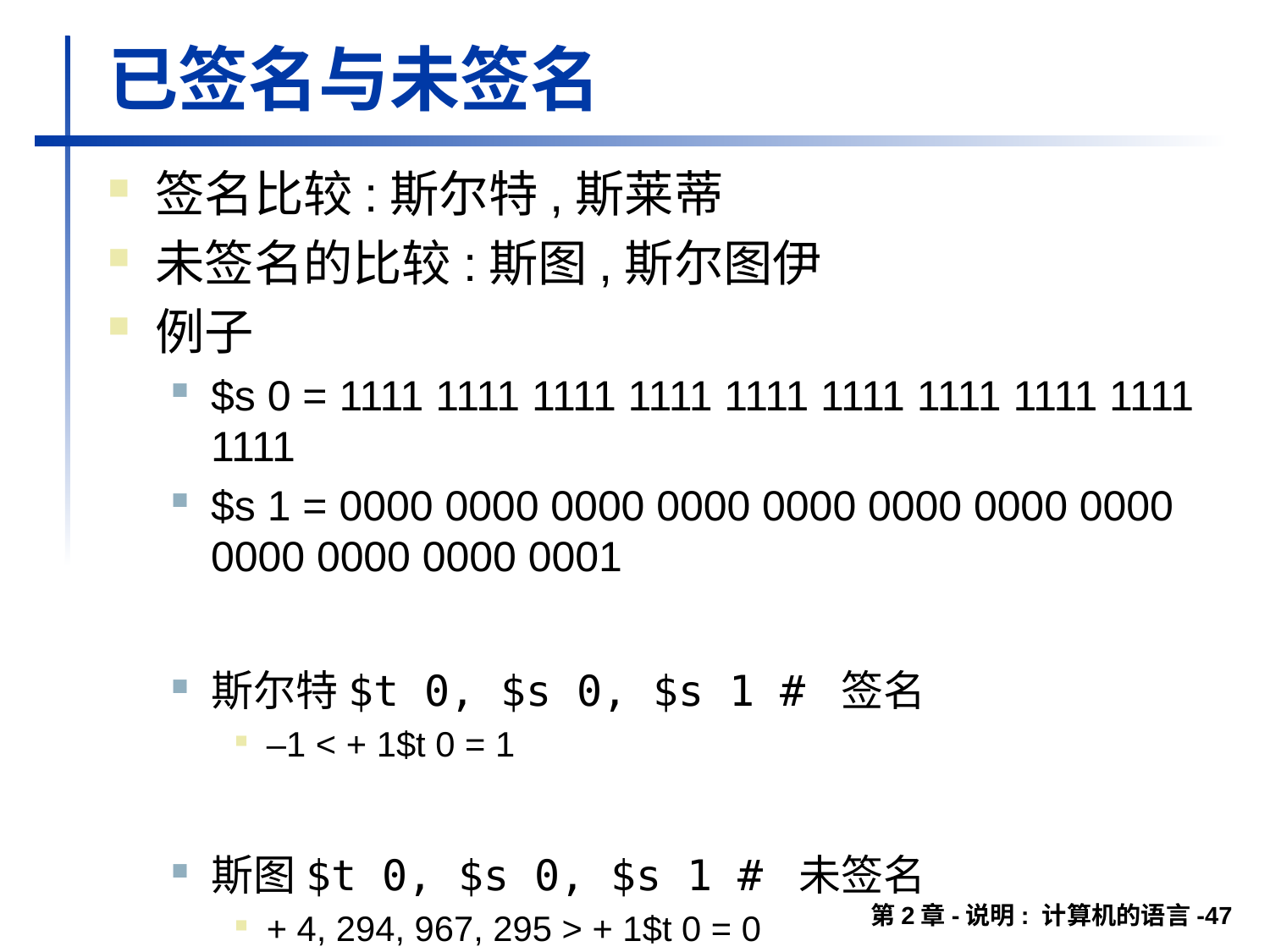

# 已签名与未签名
签名比较:斯尔特,斯莱蒂
未签名的比较:斯图,斯尔图伊
例子
$s 0 = 1111 1111 1111 1111 1111 1111 1111 1111 1111 1111
$s 1 = 0000 0000 0000 0000 0000 0000 0000 0000 0000 0000 0000 0001

斯尔特$t 0, $s 0, $s 1 # 签名
–1 < + 1$t 0 = 1

斯图$t 0, $s 0, $s 1 # 未签名
+ 4, 294, 967, 295 > + 1$t 0 = 0

第2章-说明: 计算机的语言-47